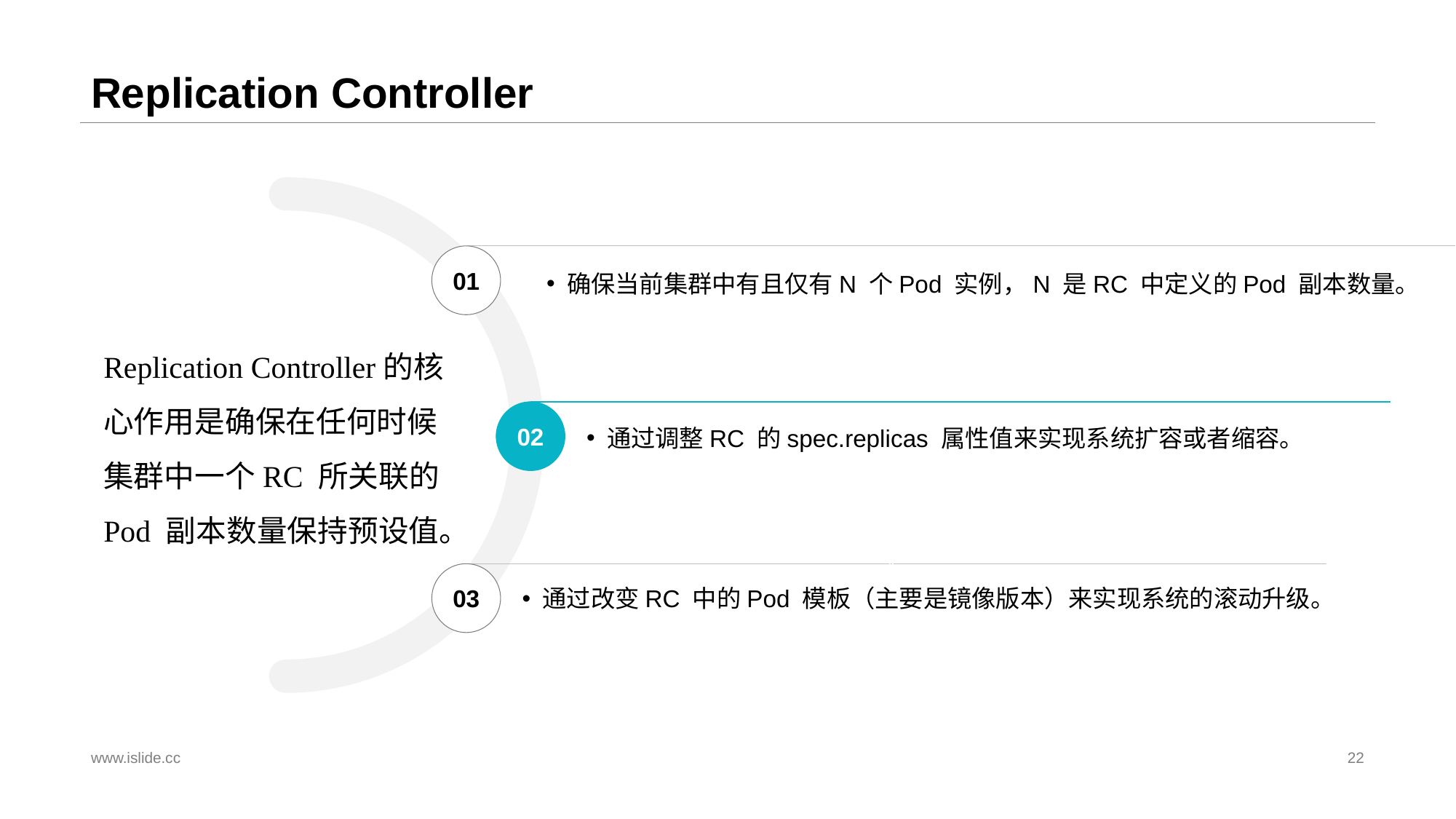

# Replication Controller

01
确保当前集群中有且仅有N 个Pod 实例，N 是RC 中定义的Pod 副本数量。
Replication Controller的核心作用是确保在任何时候集群中一个RC 所关联的Pod 副本数量保持预设值。

Apr-Jun
02
通过调整RC 的spec.replicas 属性值来实现系统扩容或者缩容。

Jul-Sep

Oct-Des
通过改变RC 中的Pod 模板（主要是镜像版本）来实现系统的滚动升级。
03
www.islide.cc
22